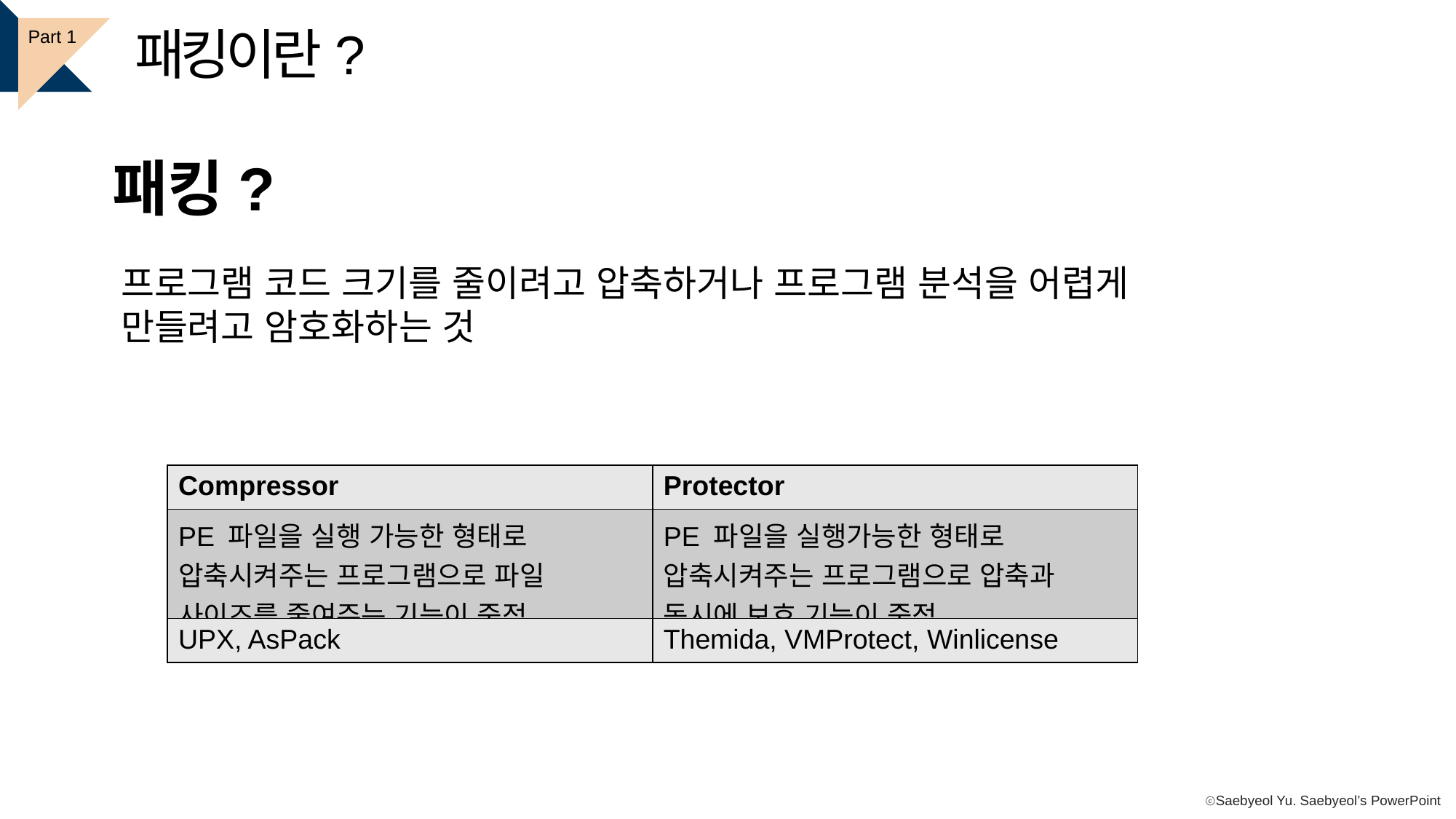

패킹이란?

Part 1
패킹?
프로그램 코드 크기를 줄이려고 압축하거나 프로그램 분석을 어렵게 만들려고 암호화하는 것
| Compressor | Protector |
| --- | --- |
| PE 파일을 실행 가능한 형태로 압축시켜주는 프로그램으로 파일 사이즈를 줄여주는 기능이 중점 | PE 파일을 실행가능한 형태로 압축시켜주는 프로그램으로 압축과 동시에 보호 기능이 중점 |
| UPX, AsPack | Themida, VMProtect, Winlicense |